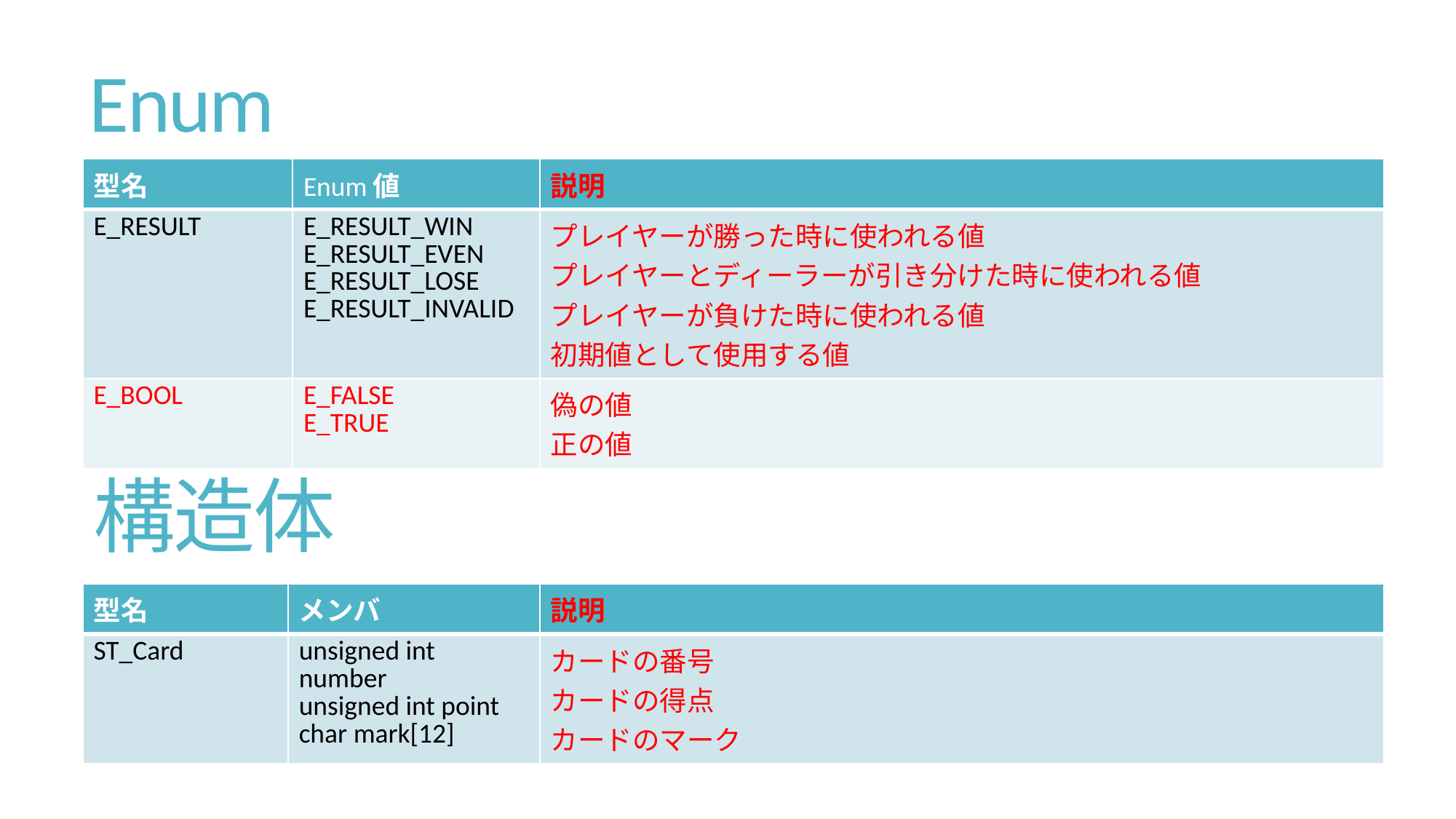

Enum
| 型名 | Enum値 | 説明 |
| --- | --- | --- |
| E\_RESULT | E\_RESULT\_WIN E\_RESULT\_EVEN E\_RESULT\_LOSE E\_RESULT\_INVALID | プレイヤーが勝った時に使われる値 プレイヤーとディーラーが引き分けた時に使われる値 プレイヤーが負けた時に使われる値 初期値として使用する値 |
| E\_BOOL | E\_FALSE E\_TRUE | 偽の値 正の値 |
構造体
| 型名 | メンバ | 説明 |
| --- | --- | --- |
| ST\_Card | unsigned int number unsigned int point char mark[12] | カードの番号 カードの得点 カードのマーク |